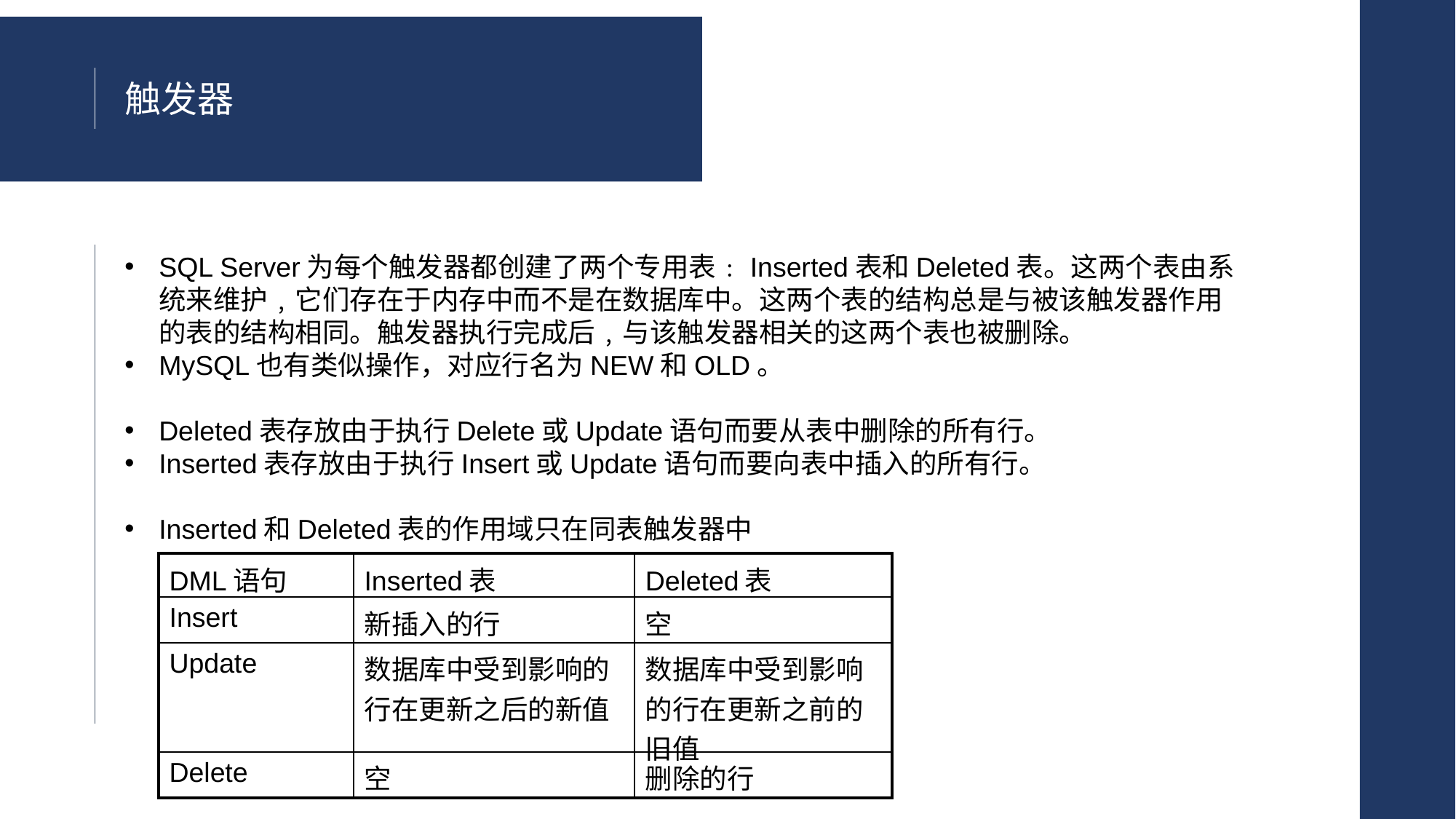

触发器
SQL Server为每个触发器都创建了两个专用表﹕Inserted表和Deleted表。这两个表由系统来维护﹐它们存在于内存中而不是在数据库中。这两个表的结构总是与被该触发器作用的表的结构相同。触发器执行完成后﹐与该触发器相关的这两个表也被删除。
MySQL也有类似操作，对应行名为NEW和OLD。

Deleted表存放由于执行Delete或Update语句而要从表中删除的所有行。
Inserted表存放由于执行Insert或Update语句而要向表中插入的所有行。

Inserted和Deleted表的作用域只在同表触发器中

| DML语句 | Inserted表 | Deleted表 |
| --- | --- | --- |
| Insert | 新插入的行 | 空 |
| Update | 数据库中受到影响的行在更新之后的新值 | 数据库中受到影响的行在更新之前的旧值 |
| Delete | 空 | 删除的行 |